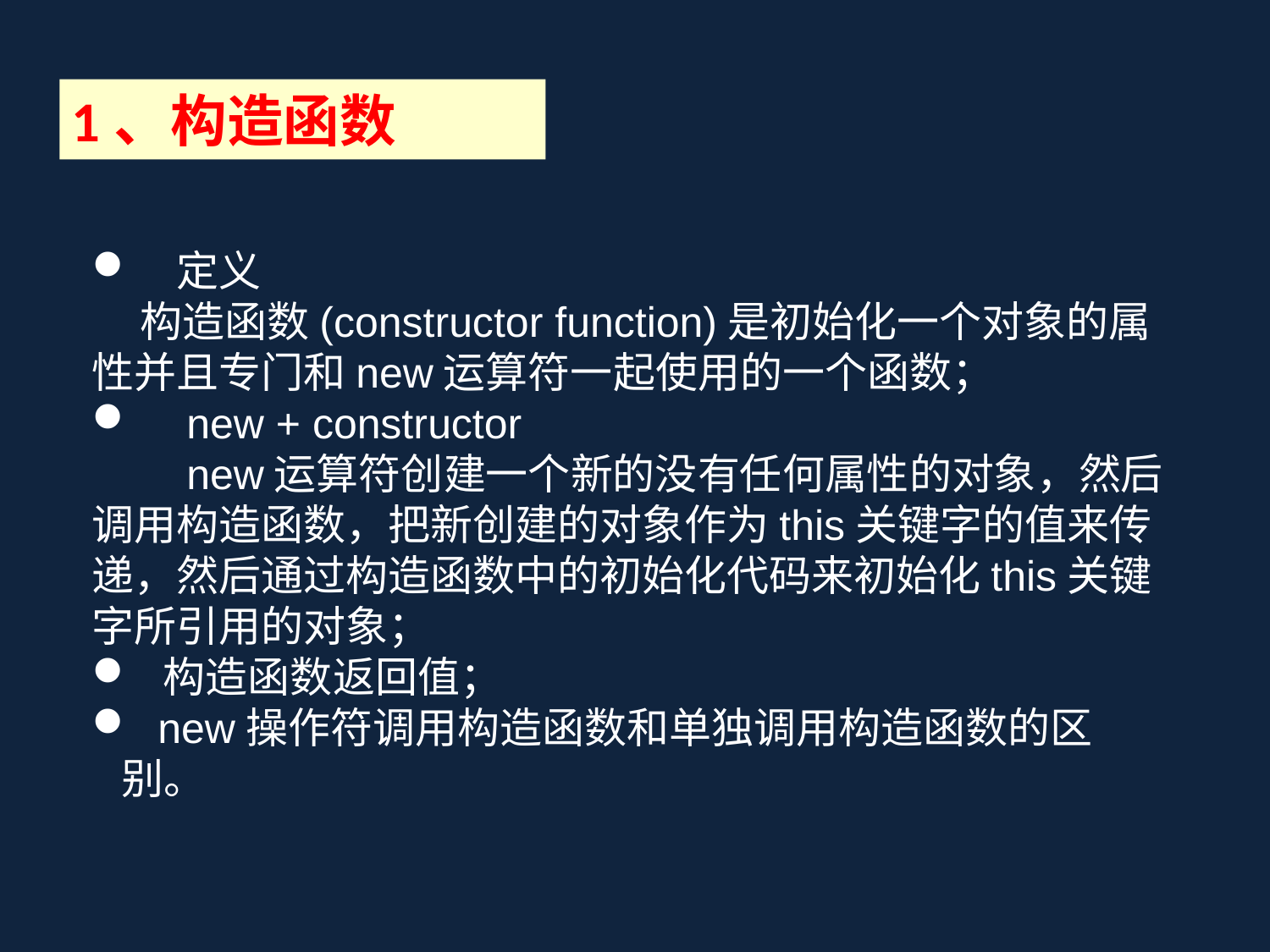

1、构造函数
　定义
    构造函数(constructor function)是初始化一个对象的属性并且专门和new运算符一起使用的一个函数；
　new + constructor
　　new运算符创建一个新的没有任何属性的对象，然后调用构造函数，把新创建的对象作为this关键字的值来传递，然后通过构造函数中的初始化代码来初始化this关键字所引用的对象；
  构造函数返回值；
  new操作符调用构造函数和单独调用构造函数的区别。